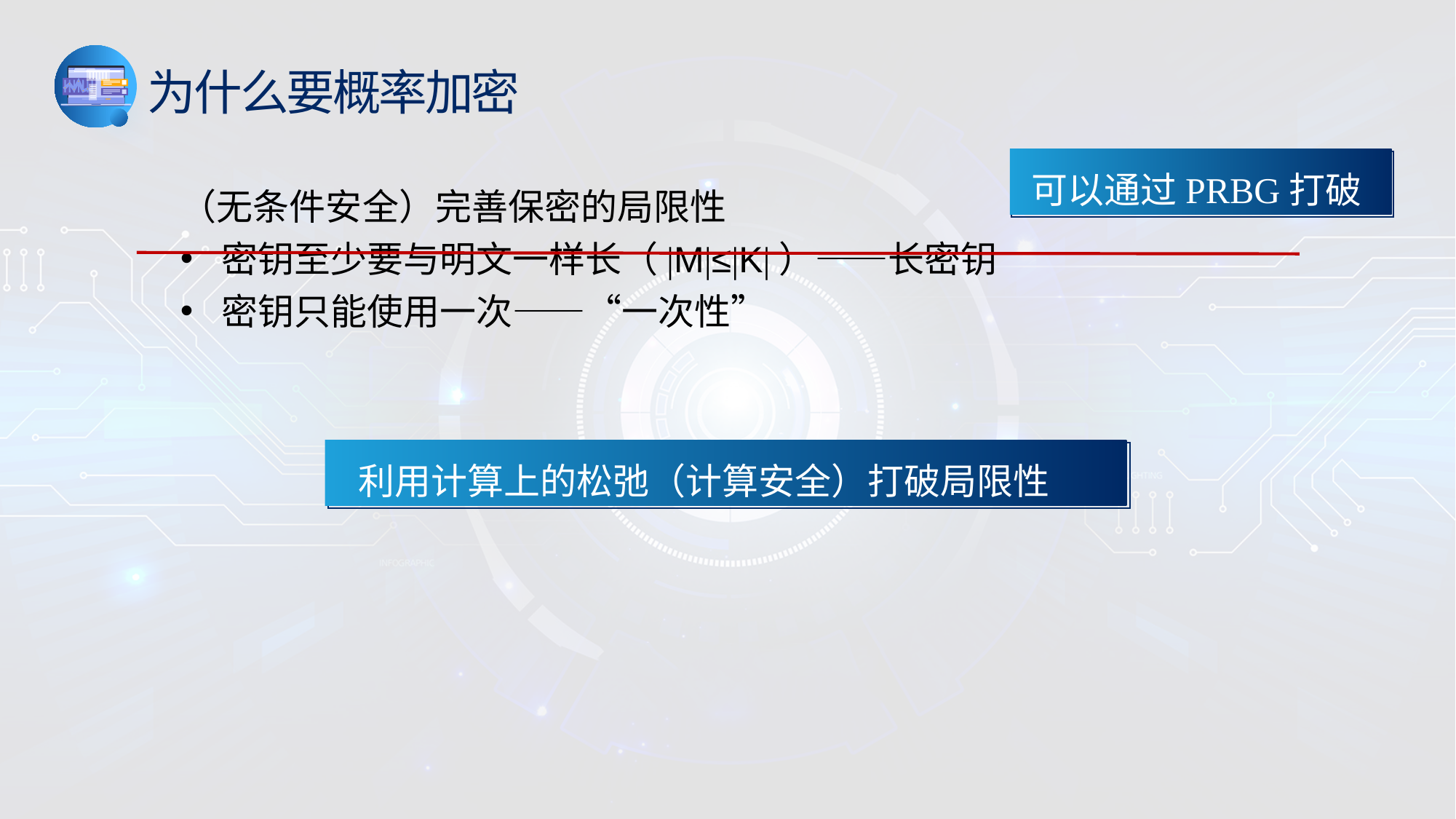

为什么要概率加密

可以通过PRBG打破
（无条件安全）完善保密的局限性
密钥至少要与明文一样长（|M|≤|K|）——长密钥
密钥只能使用一次——“一次性”

利用计算上的松弛（计算安全）打破局限性